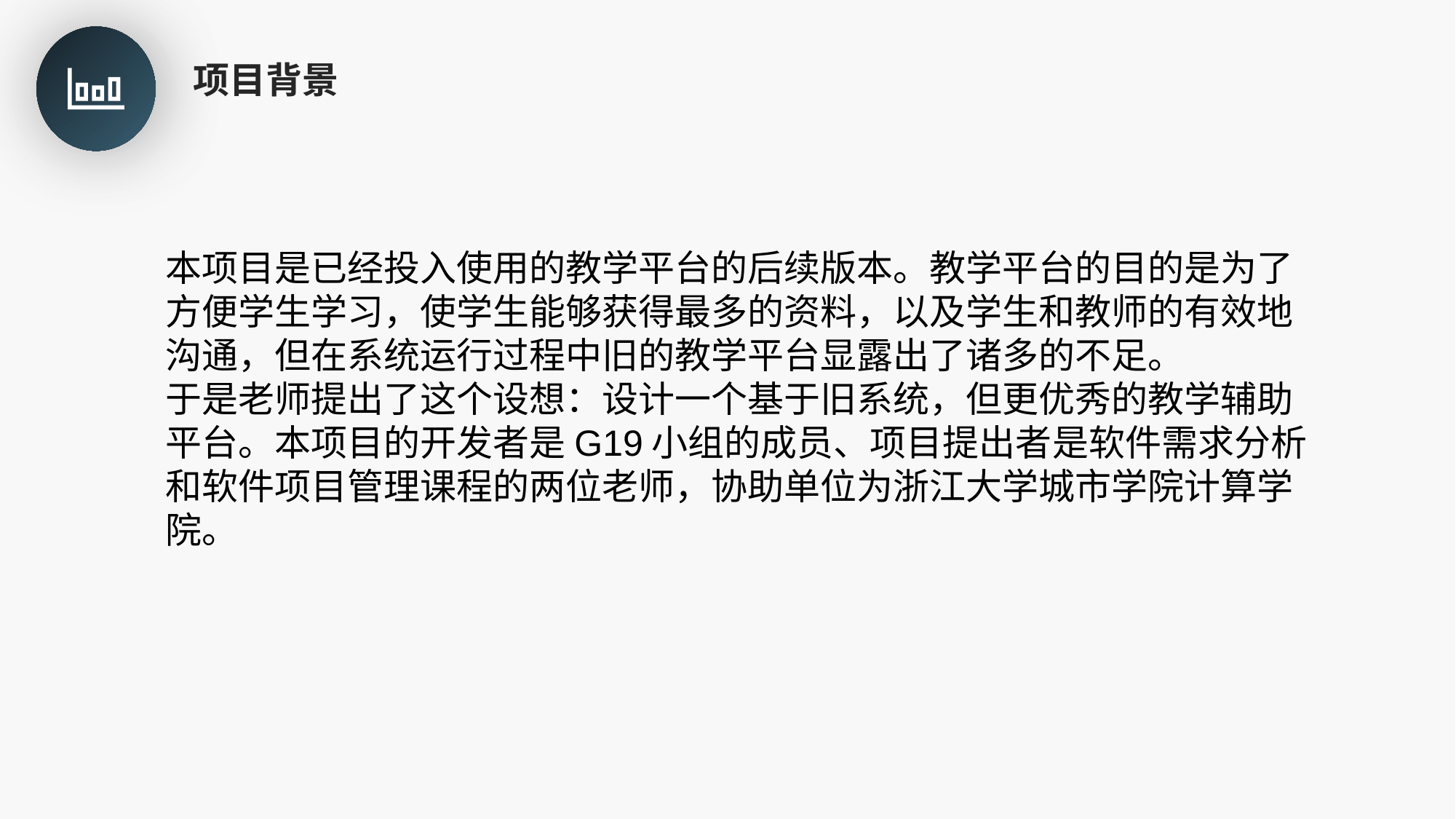

项目背景
本项目是已经投入使用的教学平台的后续版本。教学平台的目的是为了
方便学生学习，使学生能够获得最多的资料，以及学生和教师的有效地
沟通，但在系统运行过程中旧的教学平台显露出了诸多的不足。
于是老师提出了这个设想：设计一个基于旧系统，但更优秀的教学辅助
平台。本项目的开发者是G19小组的成员、项目提出者是软件需求分析
和软件项目管理课程的两位老师，协助单位为浙江大学城市学院计算学
院。